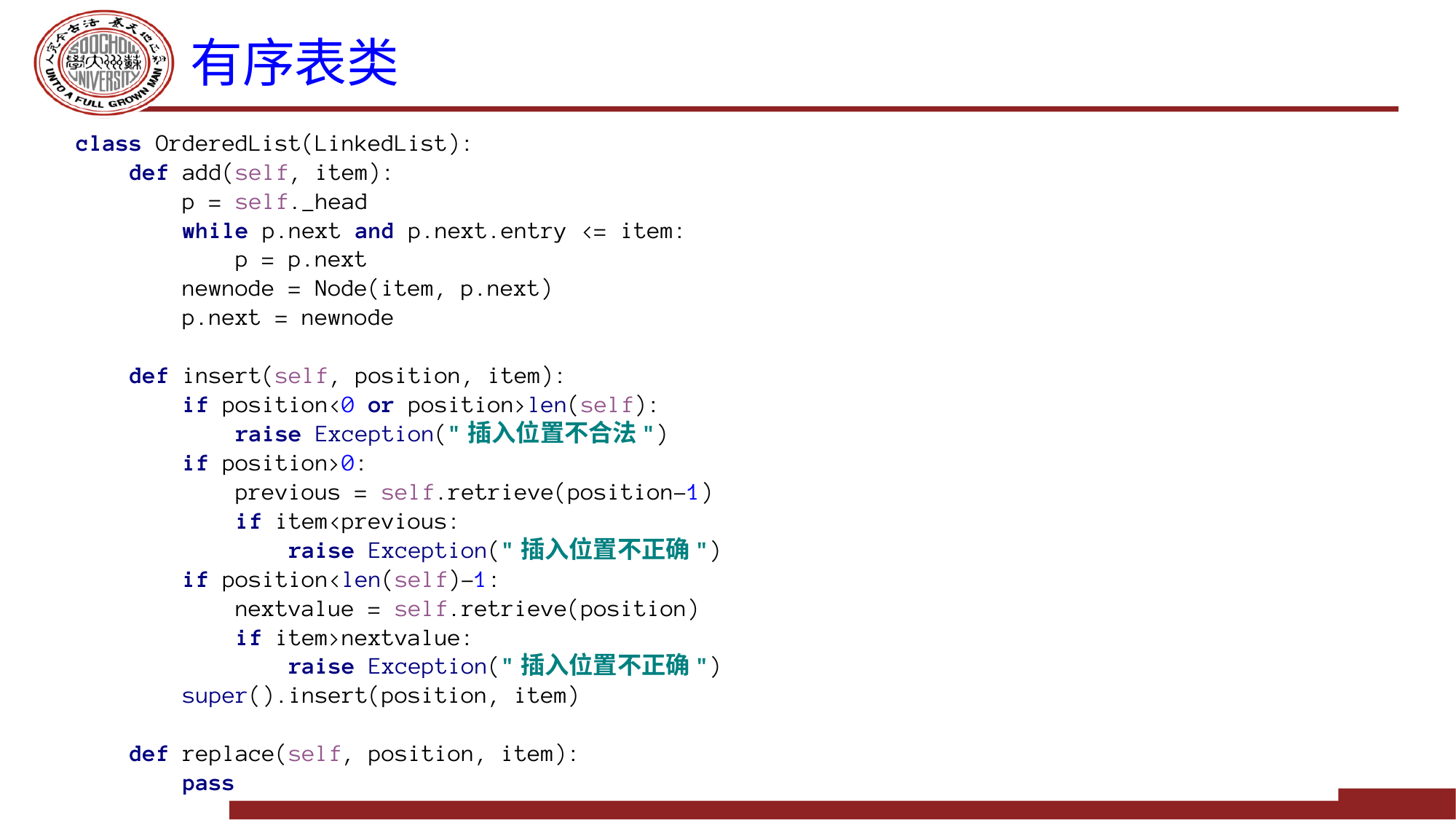

# 有序表类
class OrderedList(LinkedList):
    def add(self, item):
        p = self._head
        while p.next and p.next.entry <= item:
            p = p.next
        newnode = Node(item, p.next)
        p.next = newnode
    def insert(self, position, item):
        if position<0 or position>len(self):
            raise Exception("插入位置不合法")
        if position>0:
            previous = self.retrieve(position-1)
            if item<previous:
                raise Exception("插入位置不正确")
        if position<len(self)-1:
            nextvalue = self.retrieve(position)
            if item>nextvalue:
                raise Exception("插入位置不正确")
        super().insert(position, item)
    def replace(self, position, item):
        pass